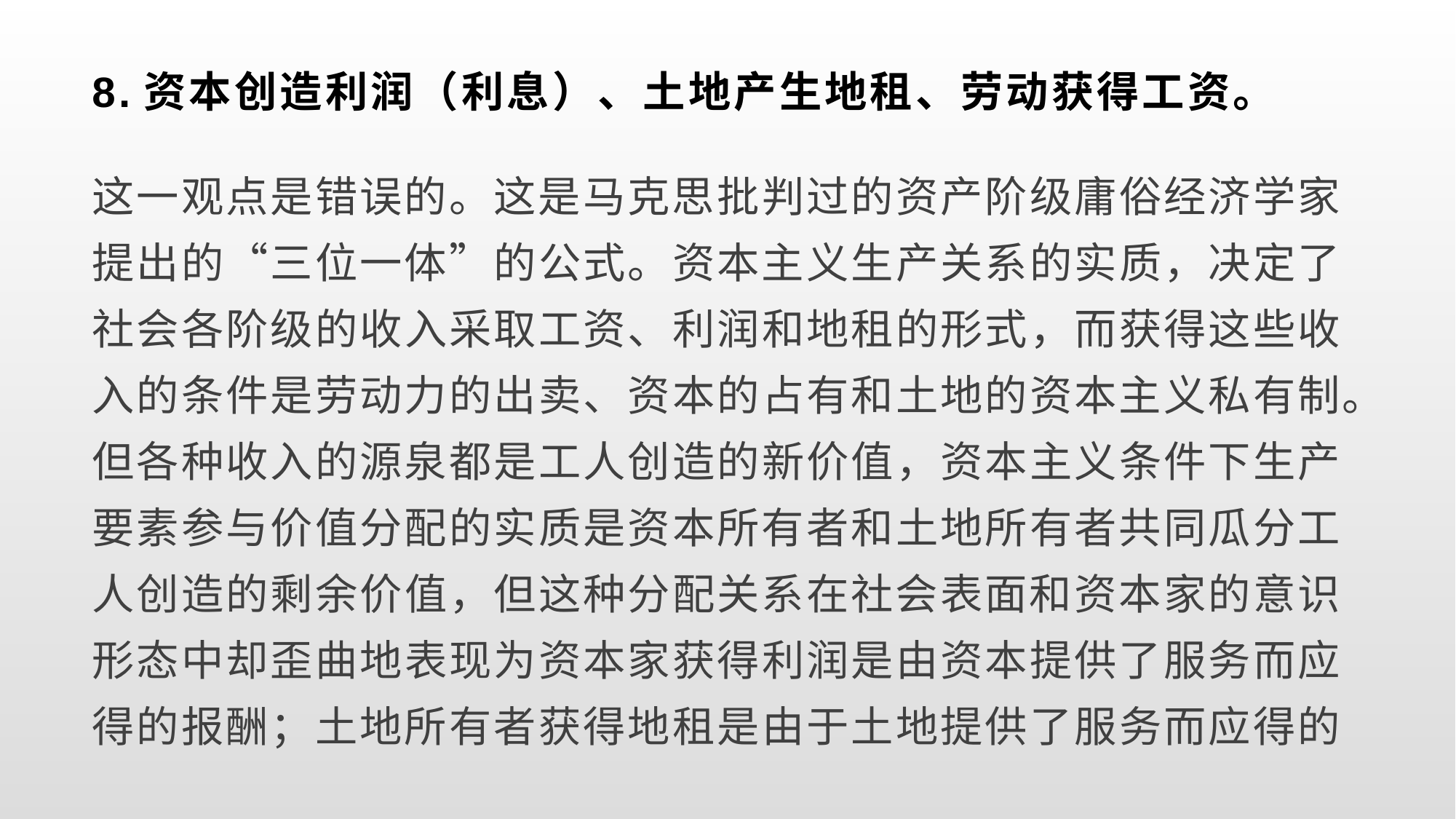

# 8.资本创造利润（利息）、土地产生地租、劳动获得工资。
这一观点是错误的。这是马克思批判过的资产阶级庸俗经济学家提出的“三位一体”的公式。资本主义生产关系的实质，决定了社会各阶级的收入采取工资、利润和地租的形式，而获得这些收入的条件是劳动力的出卖、资本的占有和土地的资本主义私有制。但各种收入的源泉都是工人创造的新价值，资本主义条件下生产要素参与价值分配的实质是资本所有者和土地所有者共同瓜分工人创造的剩余价值，但这种分配关系在社会表面和资本家的意识形态中却歪曲地表现为资本家获得利润是由资本提供了服务而应得的报酬；土地所有者获得地租是由于土地提供了服务而应得的